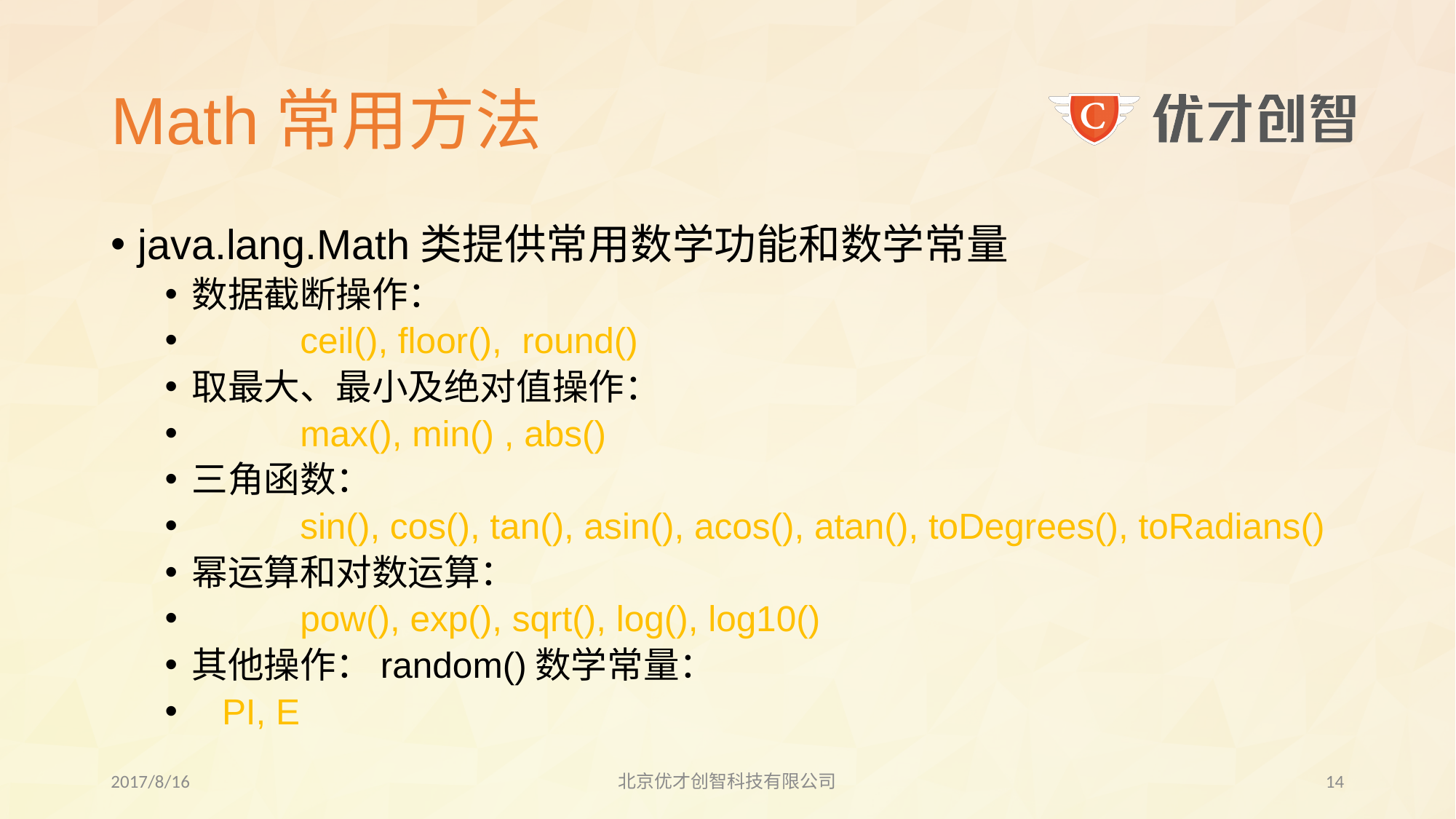

# Math常用方法
java.lang.Math类提供常用数学功能和数学常量
数据截断操作：
	ceil(), floor(),  round()
取最大、最小及绝对值操作：
	max(), min() , abs()
三角函数：
	sin(), cos(), tan(), asin(), acos(), atan(), toDegrees(), toRadians()
幂运算和对数运算：
	pow(), exp(), sqrt(), log(), log10()
其他操作：random()数学常量：
   PI, E
2017/8/16
北京优才创智科技有限公司
14